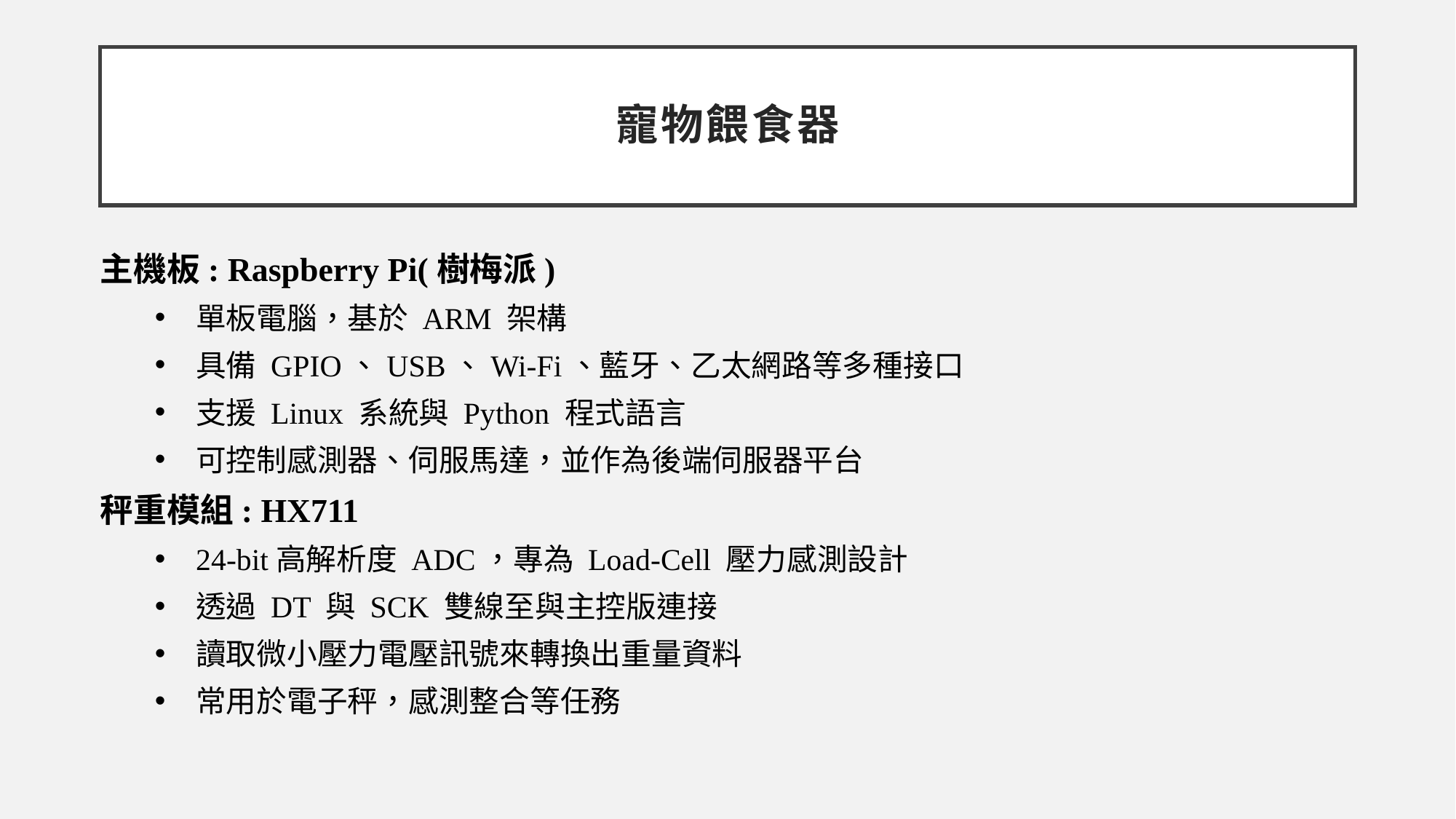

# 寵物餵食器
主機板: Raspberry Pi(樹梅派)
單板電腦，基於 ARM 架構
具備 GPIO、USB、Wi-Fi、藍牙、乙太網路等多種接口
支援 Linux 系統與 Python 程式語言
可控制感測器、伺服馬達，並作為後端伺服器平台
秤重模組: HX711
24-bit高解析度 ADC，專為 Load-Cell 壓力感測設計
透過 DT 與 SCK 雙線至與主控版連接
讀取微小壓力電壓訊號來轉換出重量資料
常用於電子秤，感測整合等任務